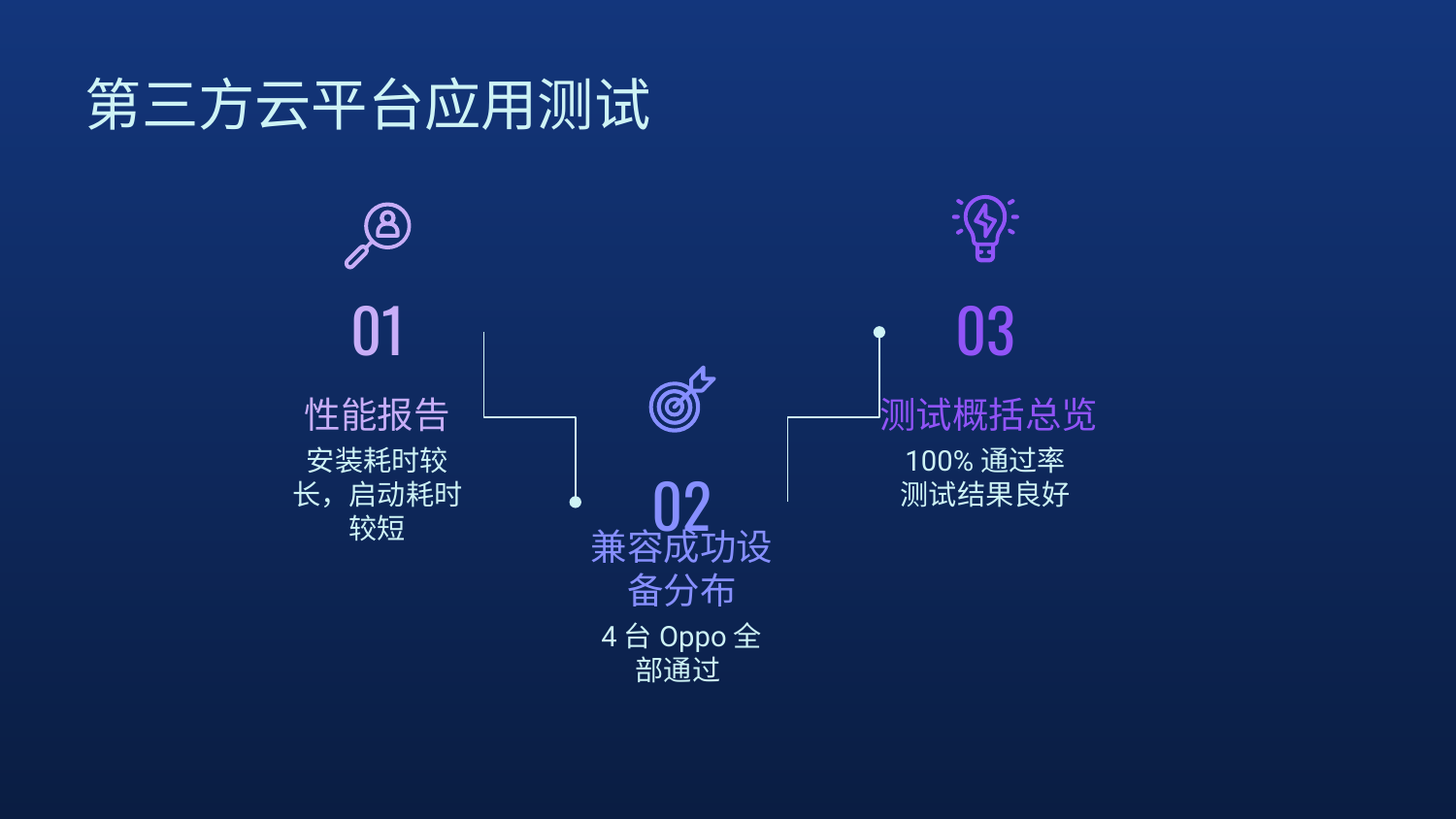

# 第三方云平台应用测试

01
性能报告
安装耗时较长，启动耗时较短
03
测试概括总览
100%通过率
测试结果良好

02
兼容成功设备分布
4台Oppo全部通过